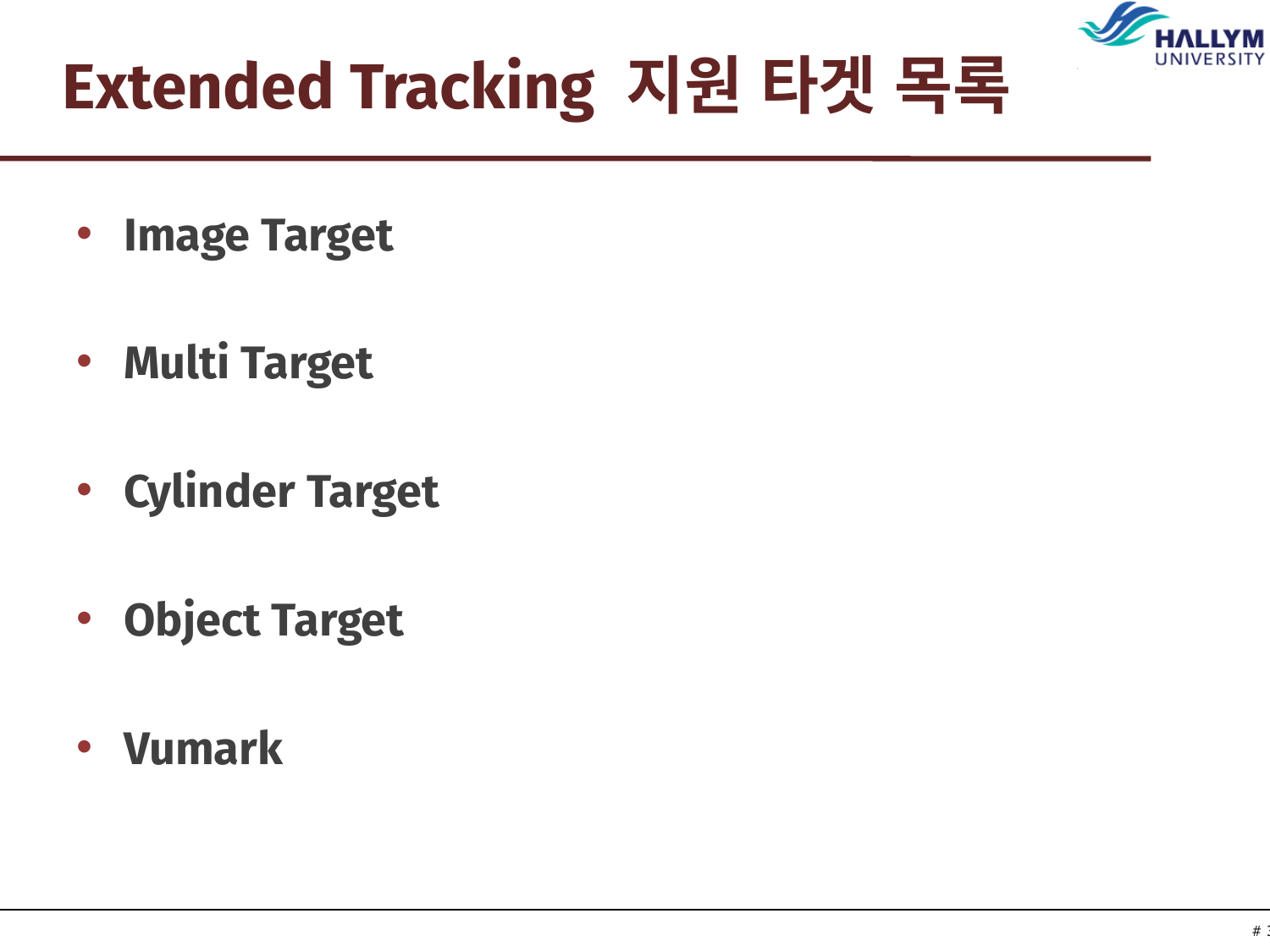

# Extended Tracking 지원 타겟 목록
Image Target

Multi Target

Cylinder Target

Object Target

Vumark